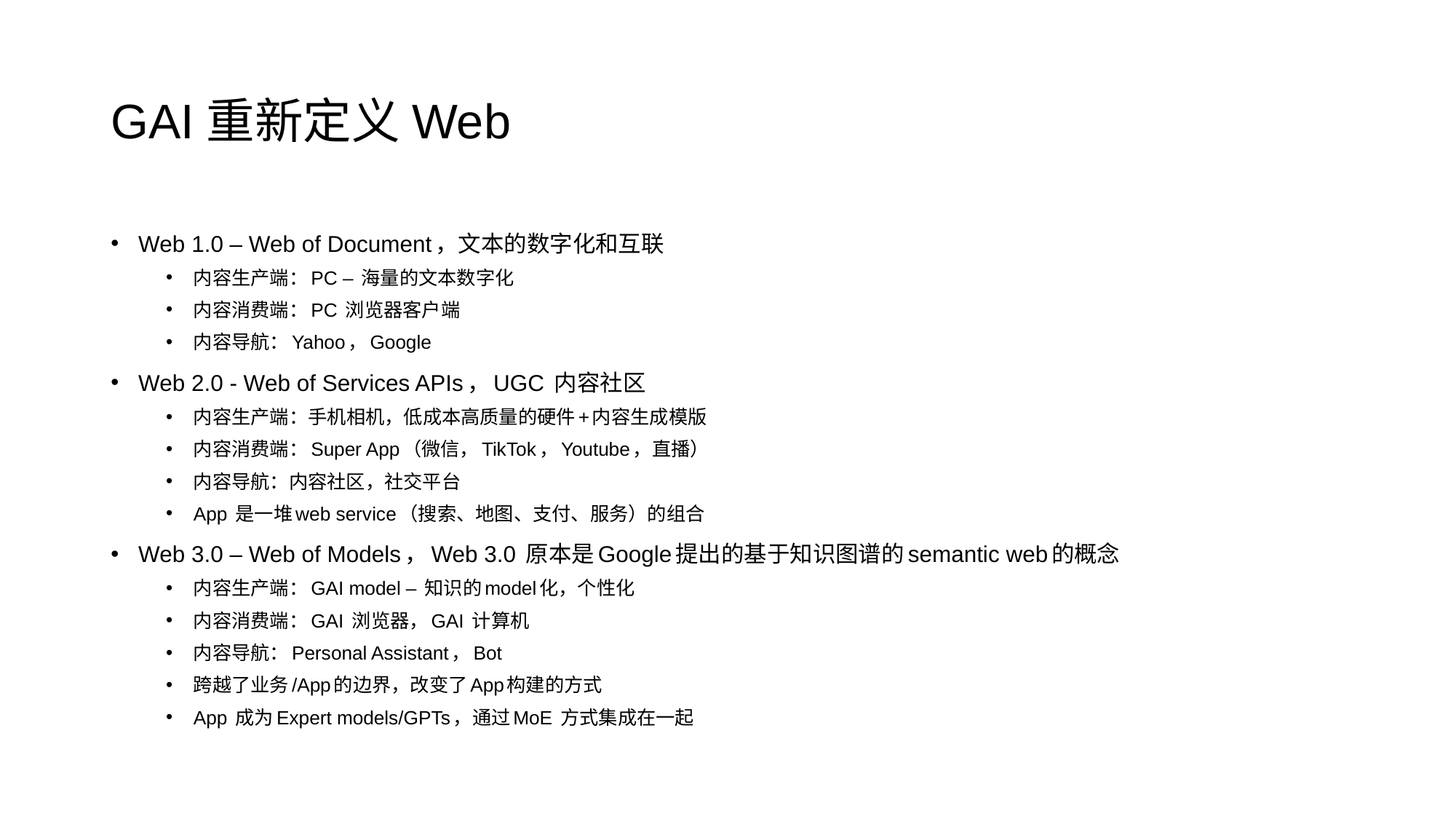

# GAI重新定义Web
Web 1.0 – Web of Document，文本的数字化和互联
内容生产端：PC – 海量的文本数字化
内容消费端：PC 浏览器客户端
内容导航：Yahoo，Google
Web 2.0 - Web of Services APIs，UGC 内容社区
内容生产端：手机相机，低成本高质量的硬件+内容生成模版
内容消费端：Super App（微信，TikTok，Youtube，直播）
内容导航：内容社区，社交平台
App 是一堆web service（搜索、地图、支付、服务）的组合
Web 3.0 – Web of Models，Web 3.0 原本是Google提出的基于知识图谱的semantic web的概念
内容生产端：GAI model – 知识的model化，个性化
内容消费端：GAI 浏览器，GAI 计算机
内容导航：Personal Assistant，Bot
跨越了业务/App的边界，改变了App构建的方式
App 成为Expert models/GPTs，通过MoE 方式集成在一起